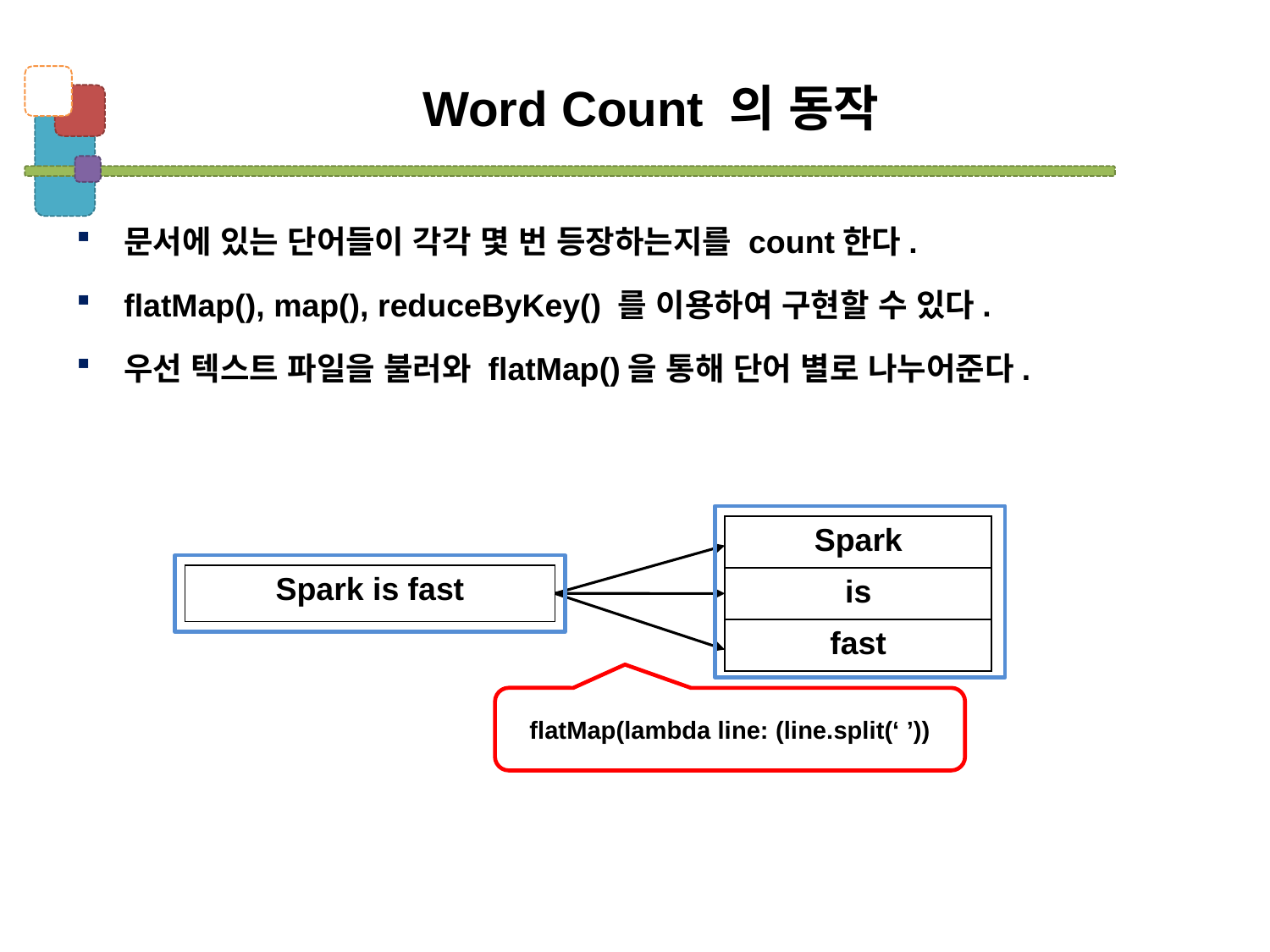

# Word Count 의 동작
문서에 있는 단어들이 각각 몇 번 등장하는지를 count한다.
flatMap(), map(), reduceByKey() 를 이용하여 구현할 수 있다.
우선 텍스트 파일을 불러와 flatMap()을 통해 단어 별로 나누어준다.

| Spark |
| --- |
| is |
| fast |

| Spark is fast |
| --- |
flatMap(lambda line: (line.split(‘ ’))